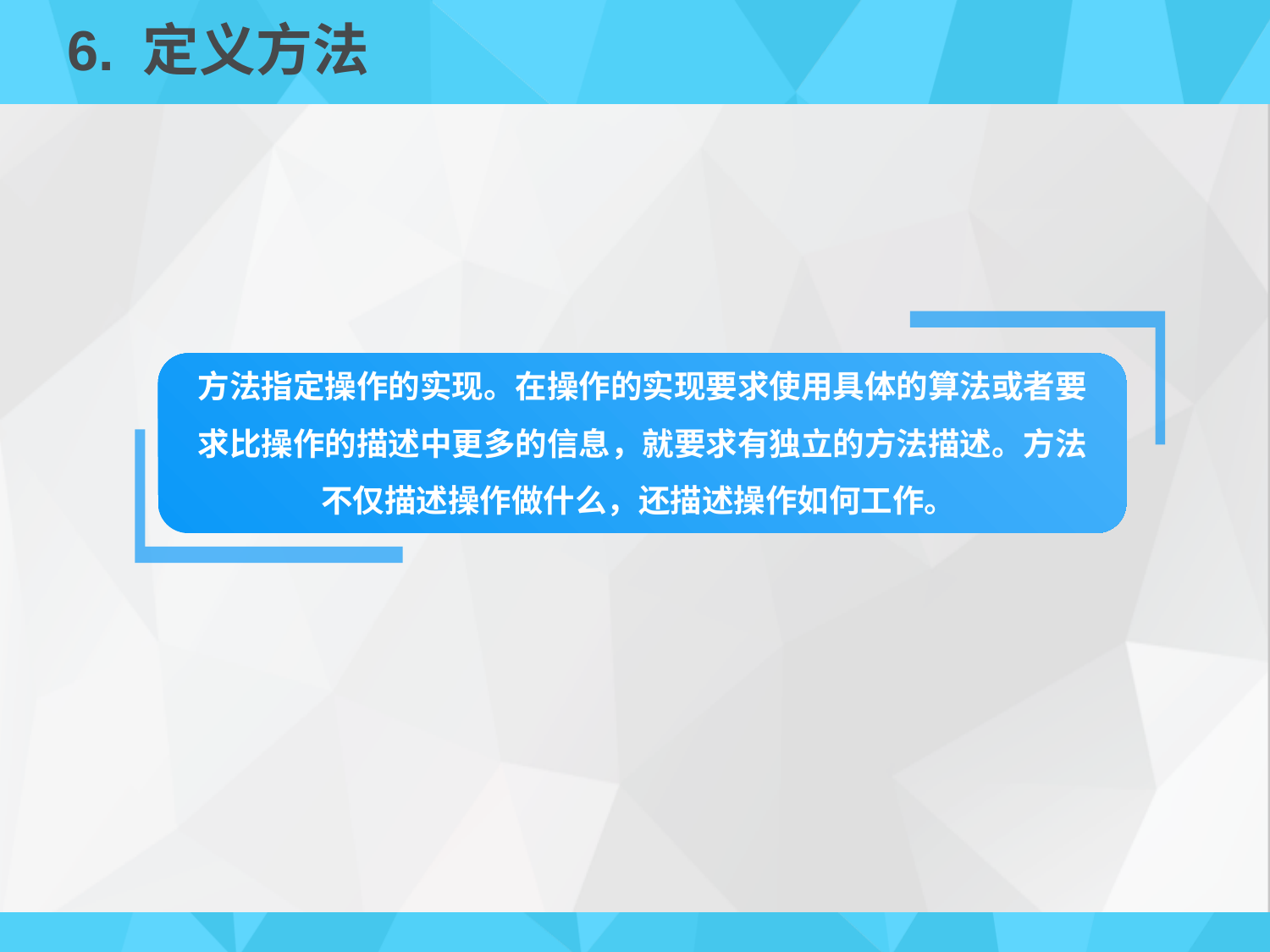

# 6. 定义方法

方法指定操作的实现。在操作的实现要求使用具体的算法或者要
求比操作的描述中更多的信息，就要求有独立的方法描述。方法
不仅描述操作做什么，还描述操作如何工作。